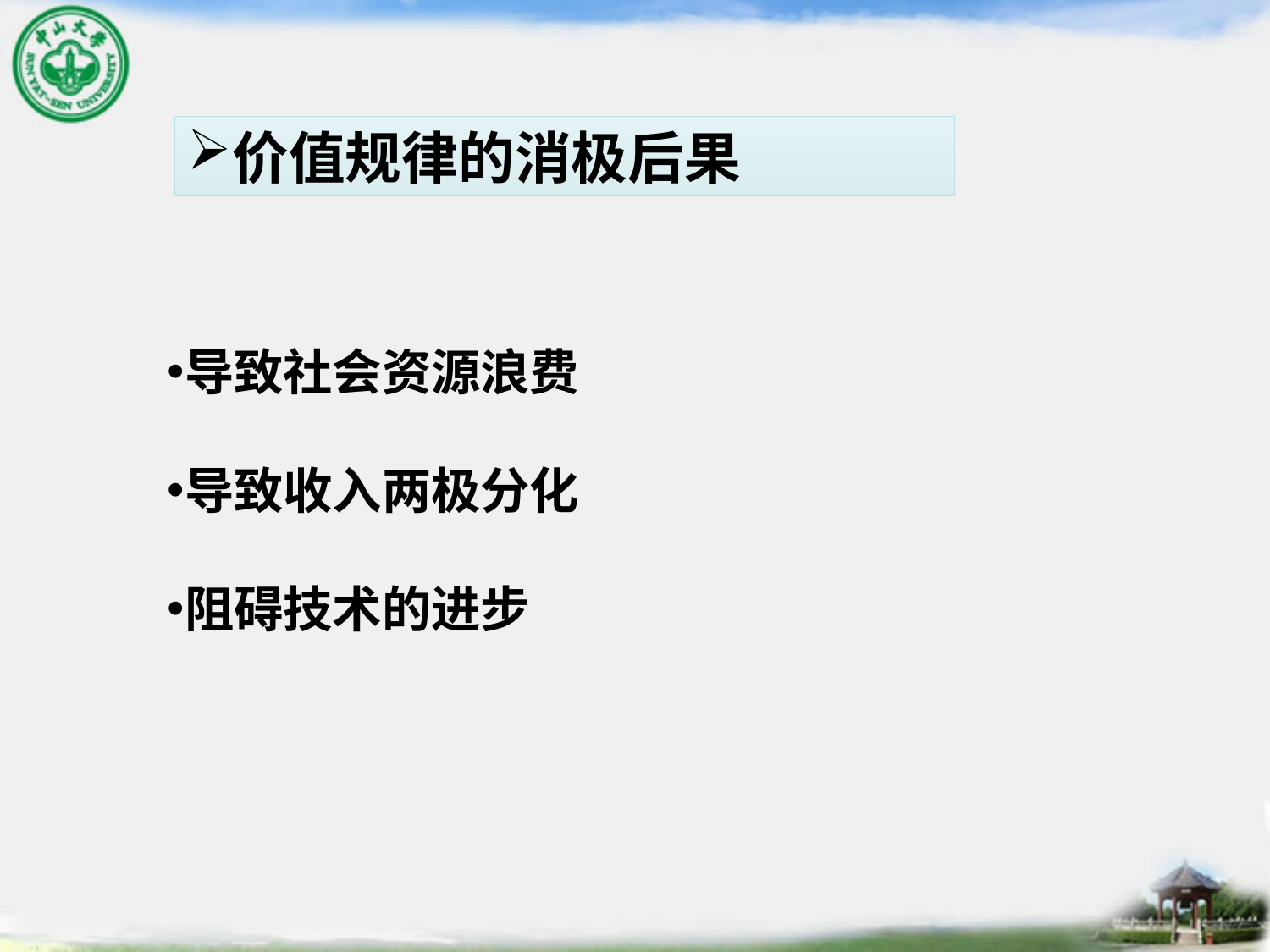

价值规律的消极后果
导致社会资源浪费
导致收入两极分化
阻碍技术的进步